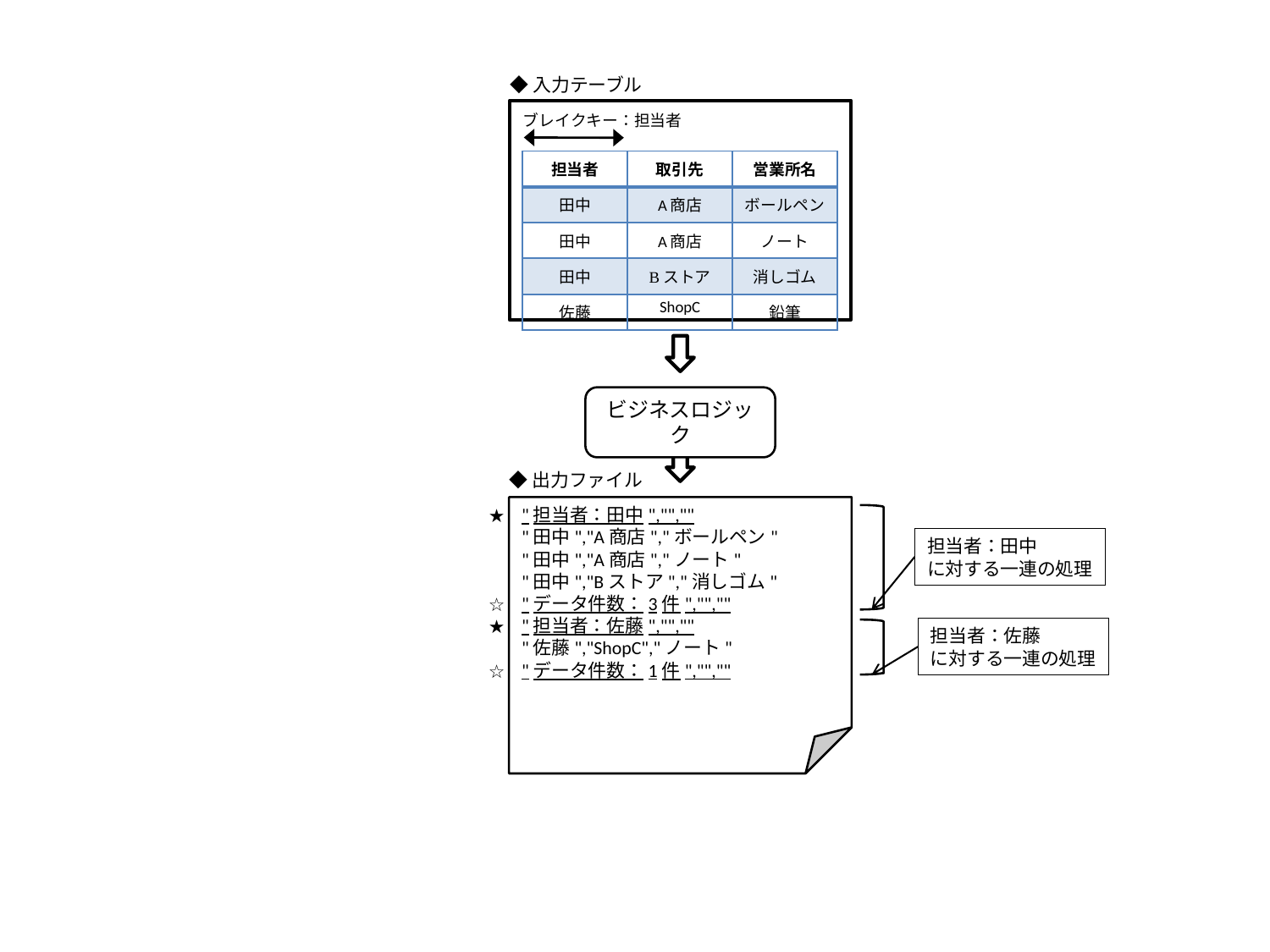

◆入力テーブル

ブレイクキー：担当者
| 担当者 | 取引先 | 営業所名 |
| --- | --- | --- |
| 田中 | A商店 | ボールペン |
| 田中 | A商店 | ノート |
| 田中 | Bストア | 消しゴム |
| 佐藤 | ShopC | 鉛筆 |

ビジネスロジック

◆出力ファイル
"担当者：田中","",""
"田中","A商店","ボールペン"
"田中","A商店","ノート"
"田中","Bストア","消しゴム"
"データ件数：3件","",""
"担当者：佐藤","",""
"佐藤","ShopC","ノート"
"データ件数：1件","",""
★

☆
★

☆

担当者：田中
に対する一連の処理
担当者：佐藤
に対する一連の処理